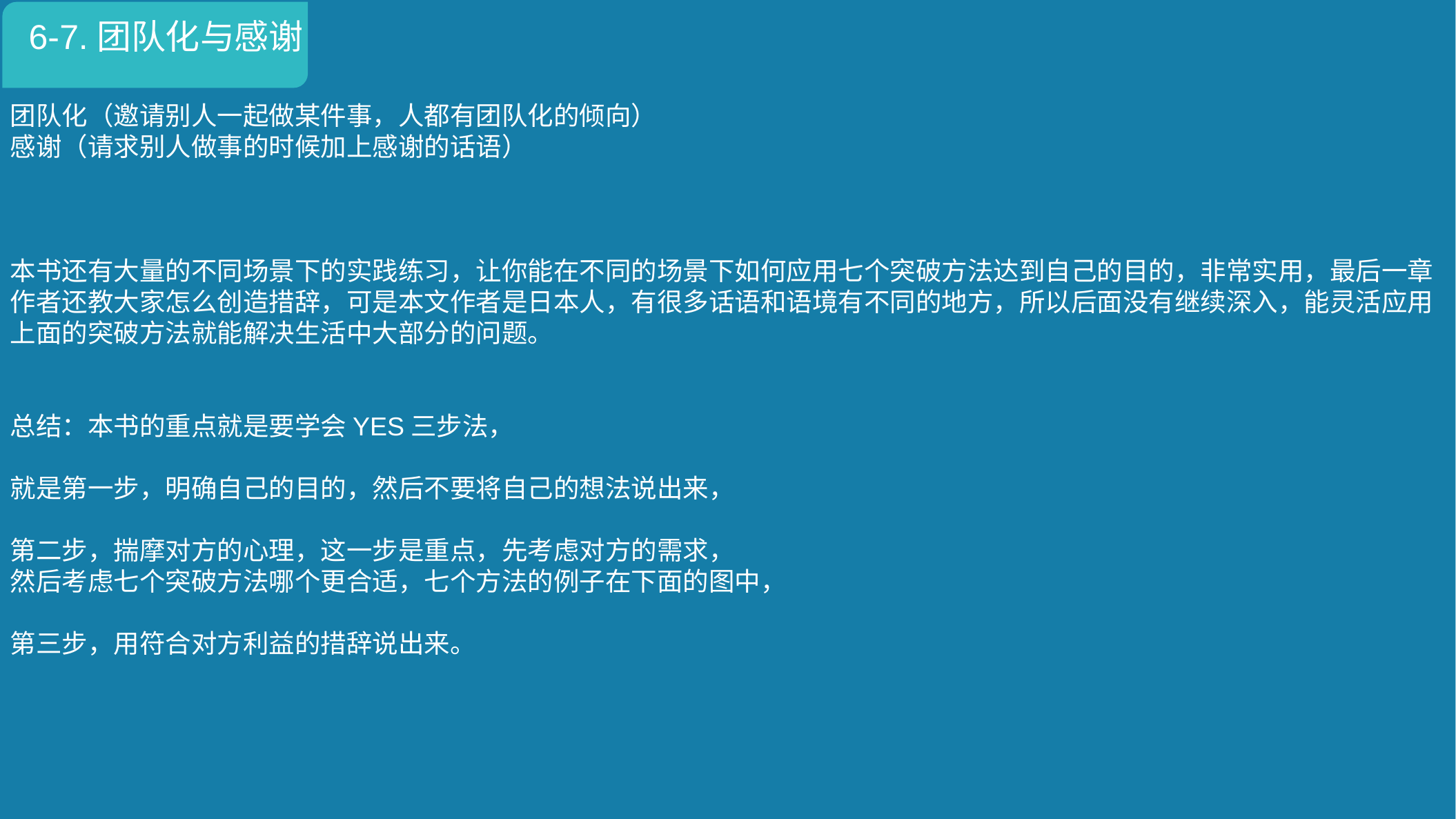

团队化（邀请别人一起做某件事，人都有团队化的倾向）
感谢（请求别人做事的时候加上感谢的话语）

本书还有大量的不同场景下的实践练习，让你能在不同的场景下如何应用七个突破方法达到自己的目的，非常实用，最后一章作者还教大家怎么创造措辞，可是本文作者是日本人，有很多话语和语境有不同的地方，所以后面没有继续深入，能灵活应用上面的突破方法就能解决生活中大部分的问题。

总结：本书的重点就是要学会YES三步法，

就是第一步，明确自己的目的，然后不要将自己的想法说出来，

第二步，揣摩对方的心理，这一步是重点，先考虑对方的需求，
然后考虑七个突破方法哪个更合适，七个方法的例子在下面的图中，

第三步，用符合对方利益的措辞说出来。

6-7.团队化与感谢